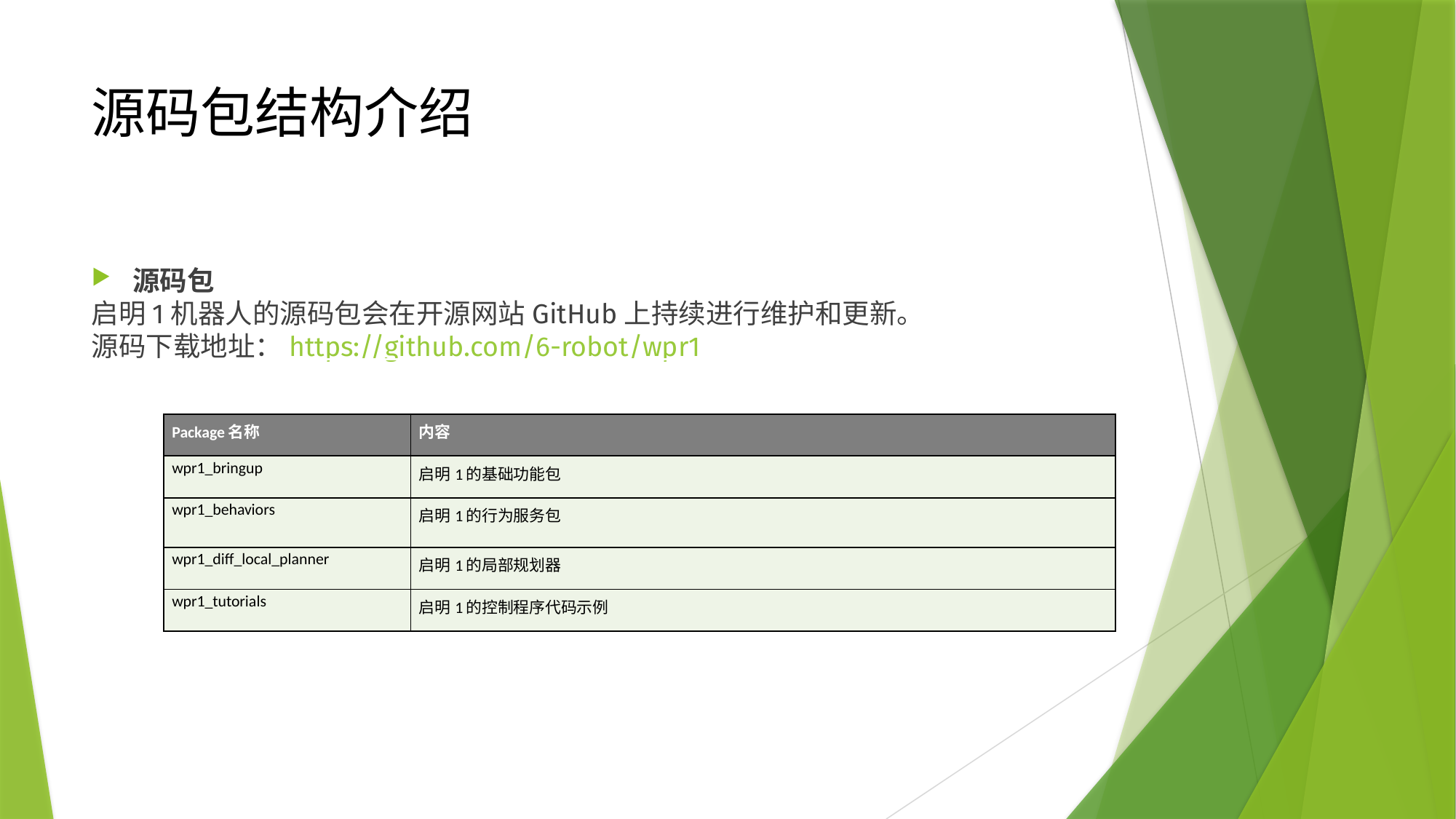

源码包结构介绍
源码包
启明1机器人的源码包会在开源网站GitHub上持续进行维护和更新。
源码下载地址：https://github.com/6-robot/wpr1

| Package名称 | 内容 |
| --- | --- |
| wpr1\_bringup | 启明1的基础功能包 |
| wpr1\_behaviors | 启明1的行为服务包 |
| wpr1\_diff\_local\_planner | 启明1的局部规划器 |
| wpr1\_tutorials | 启明1的控制程序代码示例 |